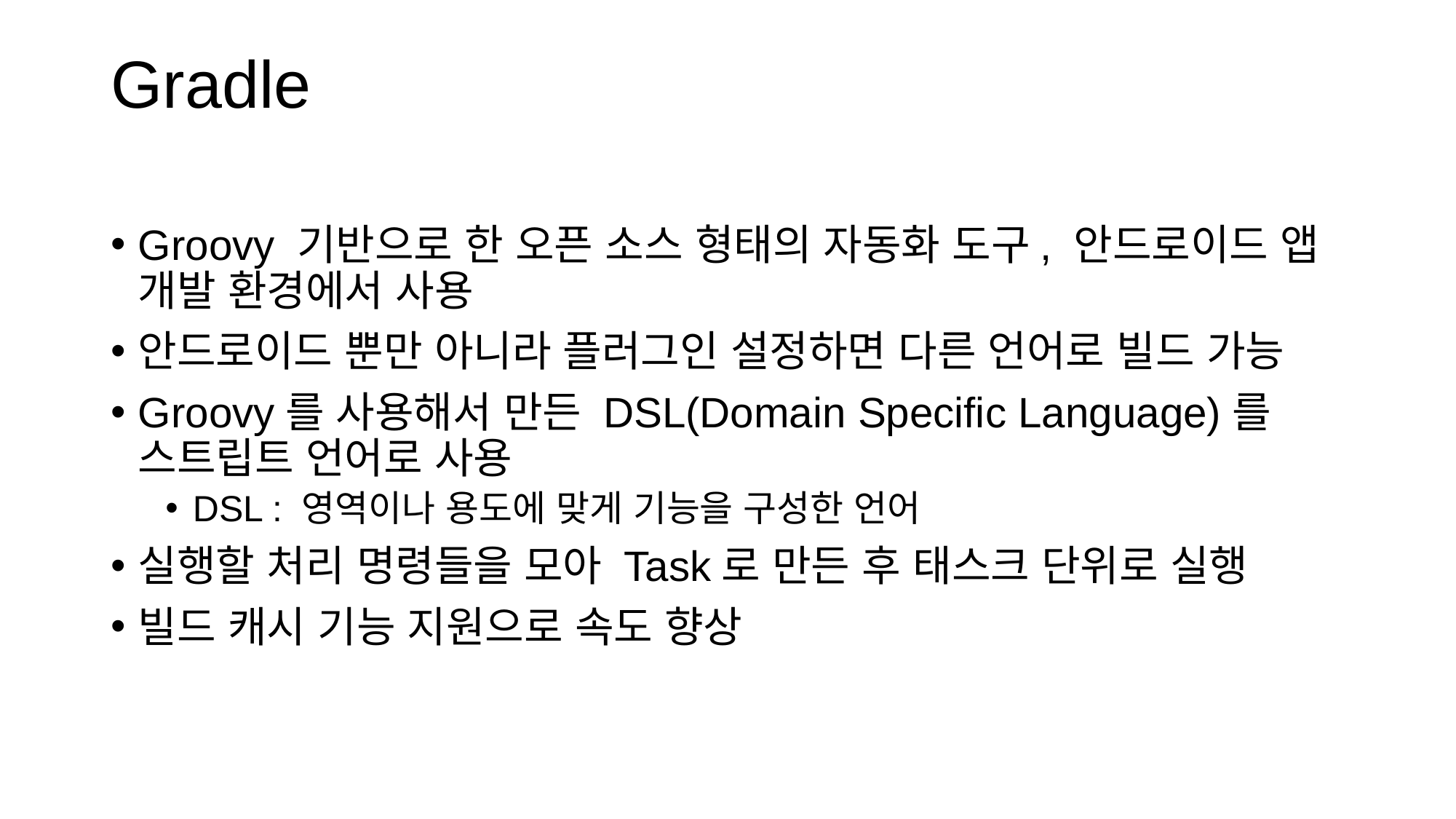

# Gradle

Groovy 기반으로 한 오픈 소스 형태의 자동화 도구, 안드로이드 앱 개발 환경에서 사용
안드로이드 뿐만 아니라 플러그인 설정하면 다른 언어로 빌드 가능
Groovy를 사용해서 만든 DSL(Domain Specific Language)를 스트립트 언어로 사용
DSL : 영역이나 용도에 맞게 기능을 구성한 언어
실행할 처리 명령들을 모아 Task로 만든 후 태스크 단위로 실행
빌드 캐시 기능 지원으로 속도 향상